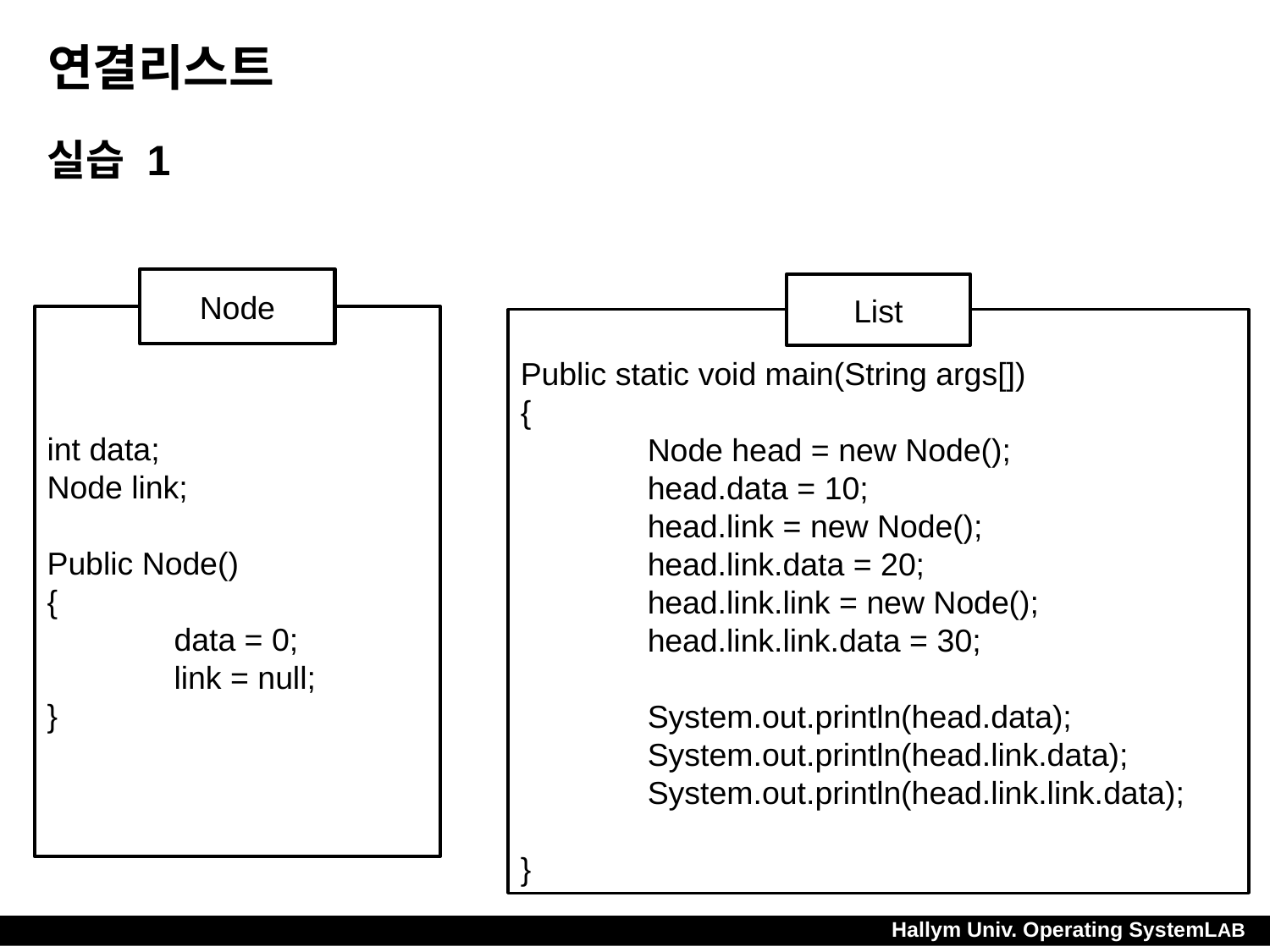

# 연결리스트
실습 1
Node
List
int data;
Node link;

Public Node()
{
	data = 0;
	link = null;
}

Public static void main(String args[])
{
	Node head = new Node();
	head.data = 10;
	head.link = new Node();
	head.link.data = 20;
	head.link.link = new Node();
	head.link.link.data = 30;

	System.out.println(head.data);
	System.out.println(head.link.data);
	System.out.println(head.link.link.data);

}